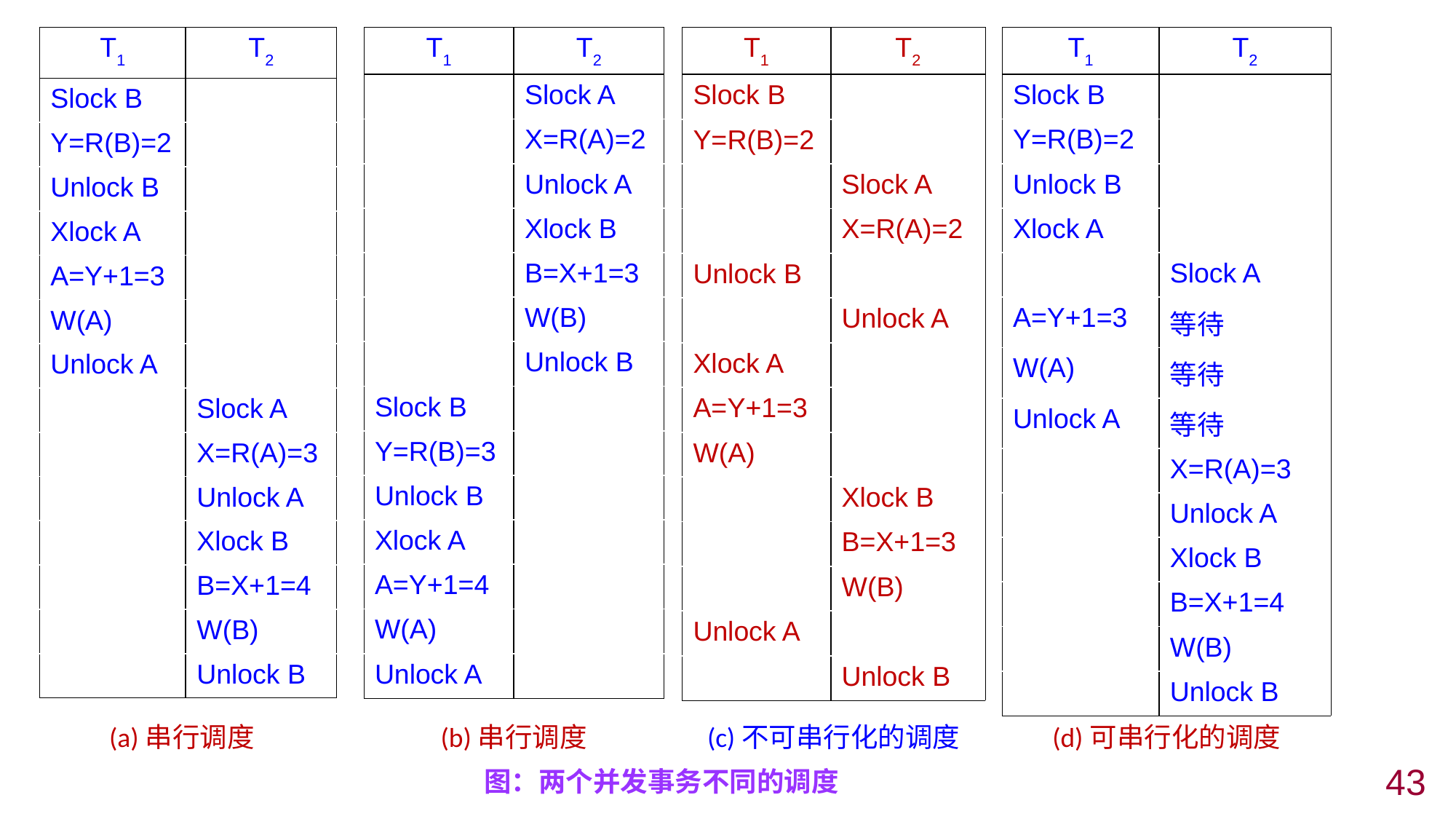

| T1 | T2 |
| --- | --- |
| Slock B |  |
| Y=R(B)=2 |  |
|  | Slock A |
|  | X=R(A)=2 |
| Unlock B |  |
|  | Unlock A |
| Xlock A |  |
| A=Y+1=3 |  |
| W(A) |  |
|  | Xlock B |
|  | B=X+1=3 |
|  | W(B) |
| Unlock A |  |
|  | Unlock B |
| T1 | T2 |
| --- | --- |
| Slock B |  |
| Y=R(B)=2 |  |
| Unlock B |  |
| Xlock A |  |
|  | Slock A |
| A=Y+1=3 | 等待 |
| W(A) | 等待 |
| Unlock A | 等待 |
|  | X=R(A)=3 |
|  | Unlock A |
|  | Xlock B |
|  | B=X+1=4 |
|  | W(B) |
|  | Unlock B |
| T1 | T2 |
| --- | --- |
| Slock B |  |
| Y=R(B)=2 |  |
| Unlock B |  |
| Xlock A |  |
| A=Y+1=3 |  |
| W(A) |  |
| Unlock A |  |
|  | Slock A |
|  | X=R(A)=3 |
|  | Unlock A |
|  | Xlock B |
|  | B=X+1=4 |
|  | W(B) |
|  | Unlock B |
| T1 | T2 |
| --- | --- |
|  | Slock A |
|  | X=R(A)=2 |
|  | Unlock A |
|  | Xlock B |
|  | B=X+1=3 |
|  | W(B) |
|  | Unlock B |
| Slock B |  |
| Y=R(B)=3 |  |
| Unlock B |  |
| Xlock A |  |
| A=Y+1=4 |  |
| W(A) |  |
| Unlock A |  |
(a)串行调度
(b)串行调度
(c)不可串行化的调度
(d)可串行化的调度
图：两个并发事务不同的调度
43